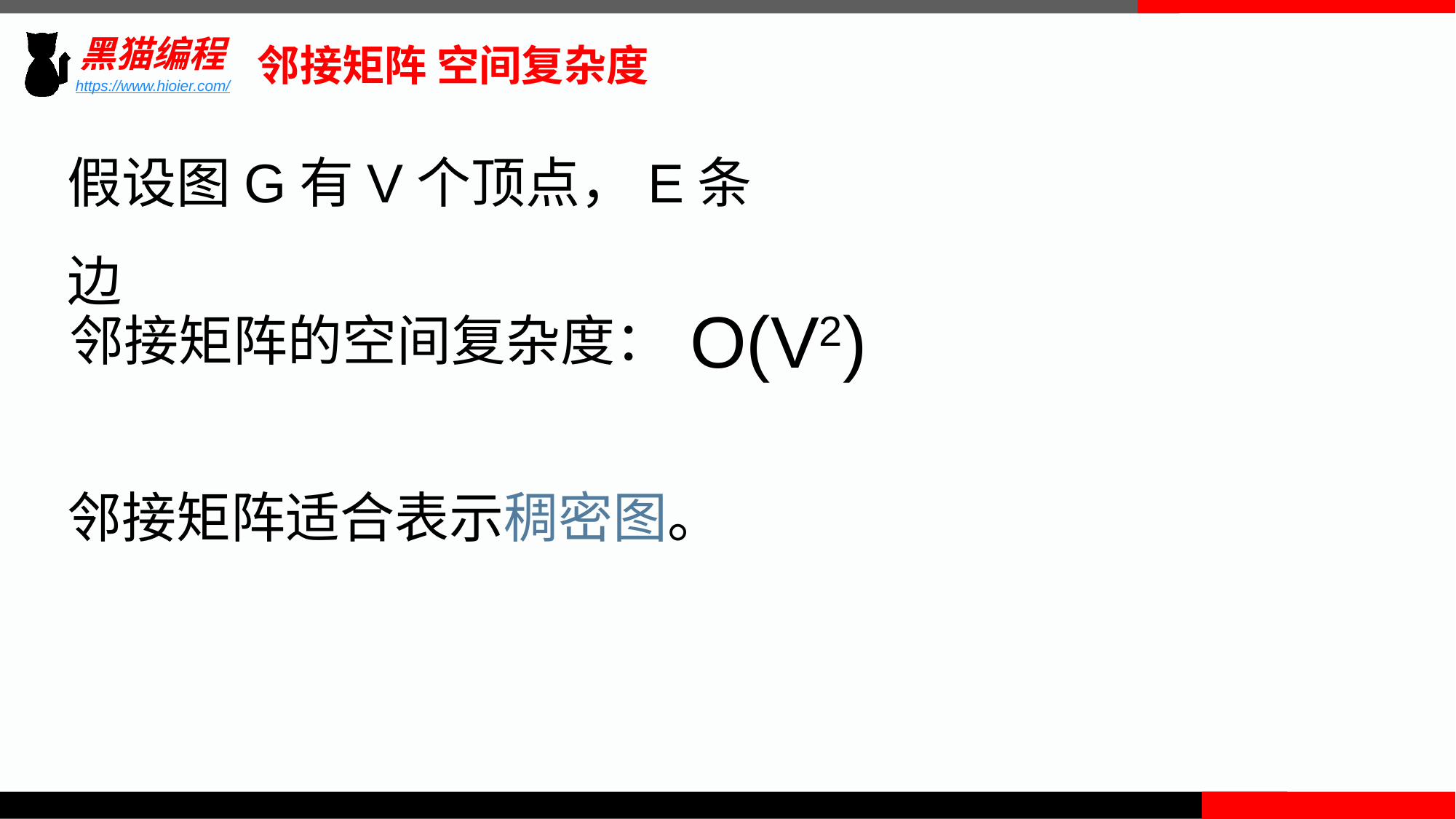

邻接矩阵 空间复杂度
假设图G有V个顶点，E条边
O(V2)
邻接矩阵的空间复杂度：
邻接矩阵适合表示稠密图。